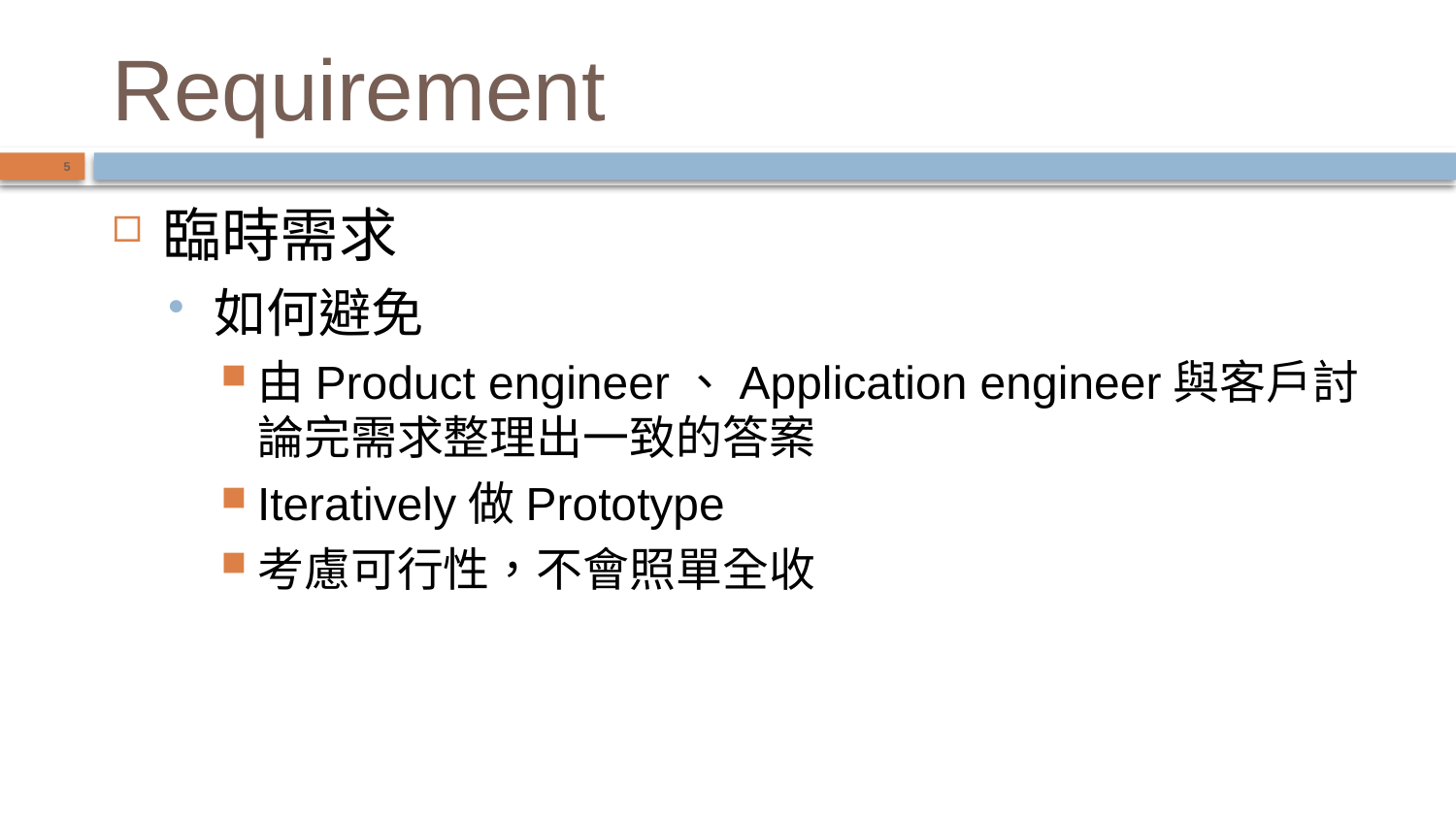

# Requirement
5
臨時需求
如何避免
由Product engineer、Application engineer與客戶討論完需求整理出一致的答案
Iteratively做Prototype
考慮可行性，不會照單全收